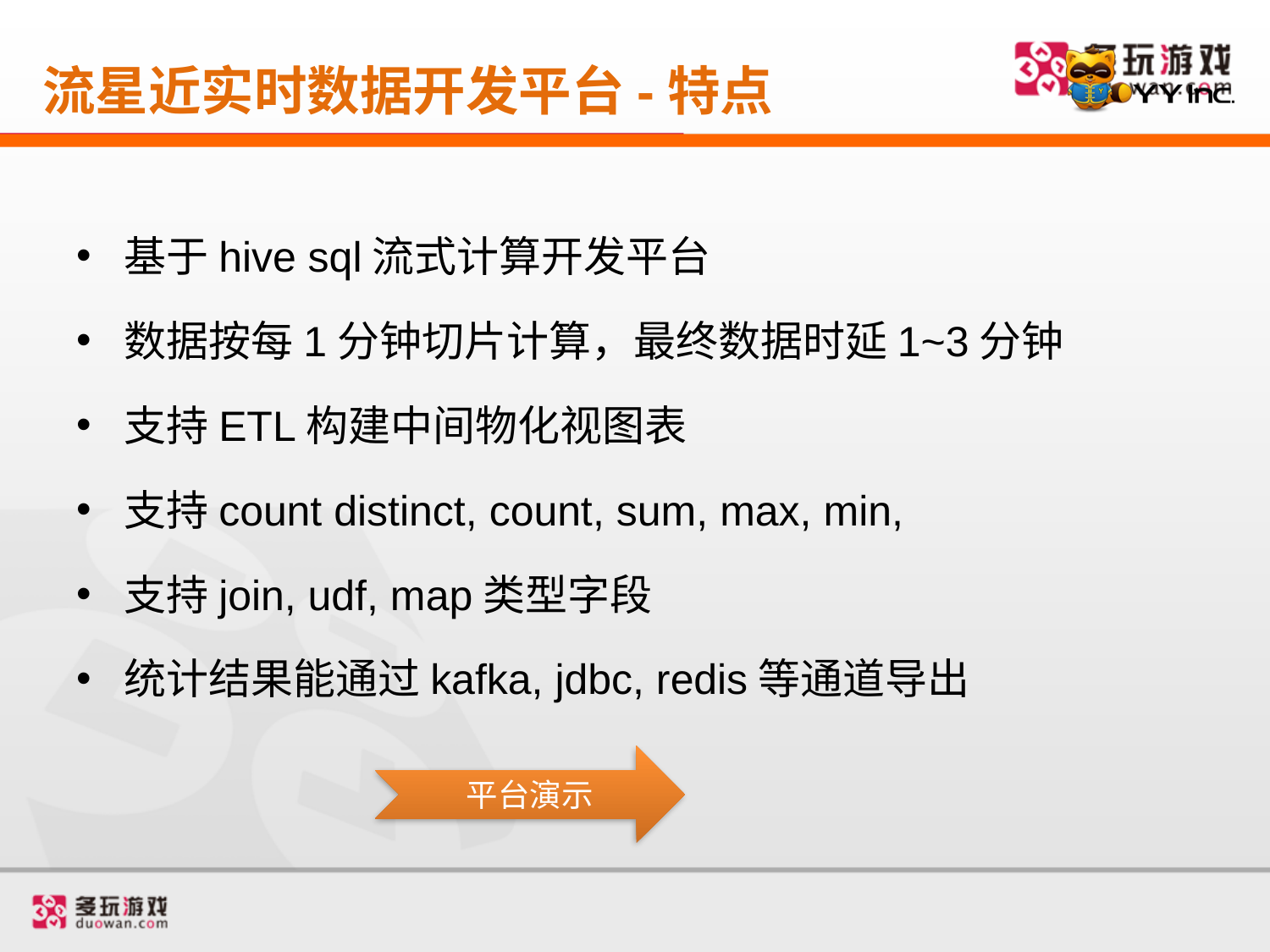

# 流星近实时数据开发平台-特点
基于hive sql流式计算开发平台
数据按每1分钟切片计算，最终数据时延1~3分钟
支持ETL构建中间物化视图表
支持count distinct, count, sum, max, min,
支持join, udf, map类型字段
统计结果能通过kafka, jdbc, redis等通道导出

平台演示